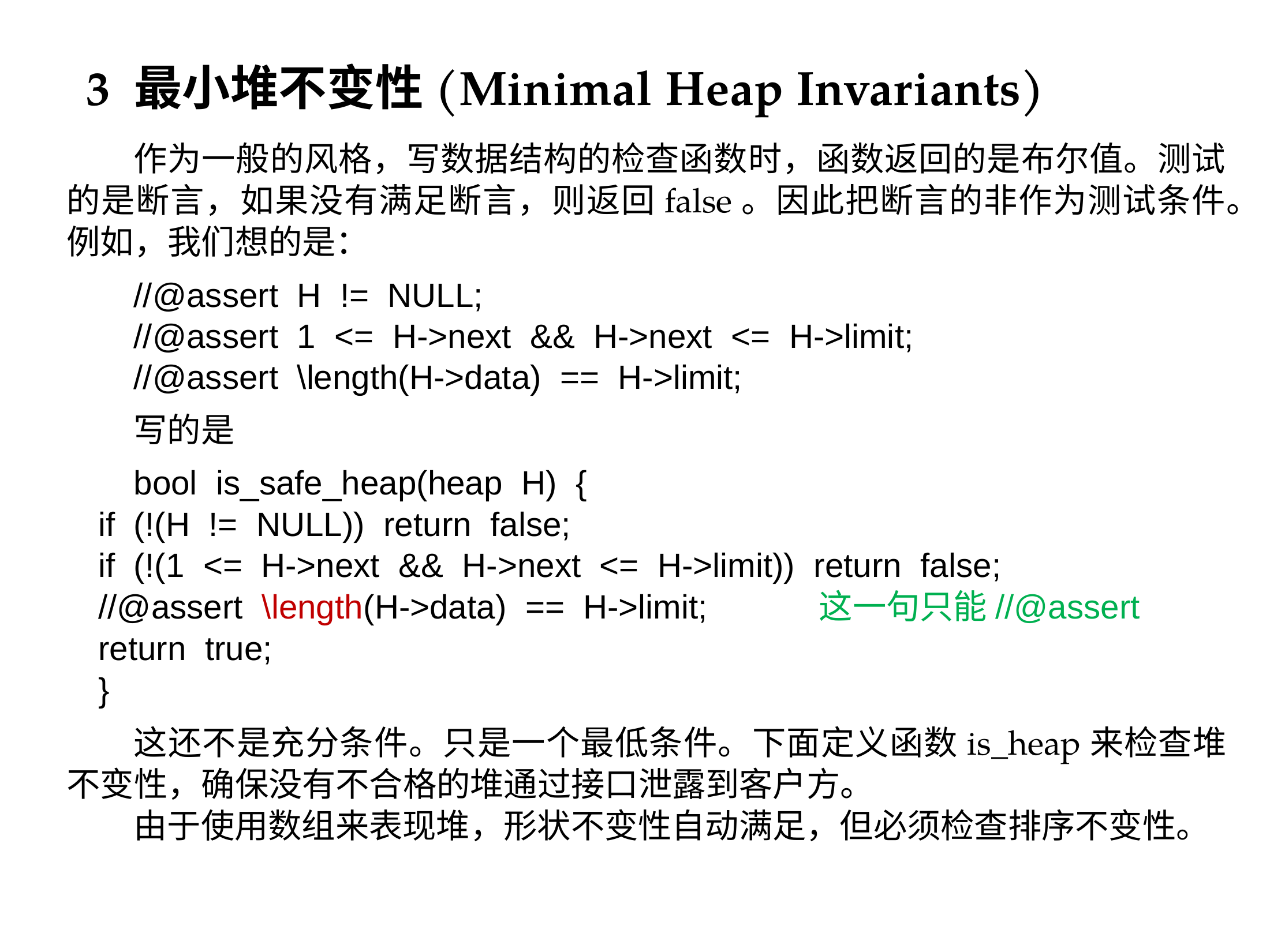

3 最小堆不变性(Minimal Heap Invariants)
作为一般的风格，写数据结构的检查函数时，函数返回的是布尔值。测试的是断言，如果没有满足断言，则返回false。因此把断言的非作为测试条件。例如，我们想的是：
//@assert  H  !=  NULL;
//@assert  1  <=  H->next  &&  H->next  <=  H->limit;
//@assert  \length(H->data)  ==  H->limit;
写的是
bool  is_safe_heap(heap  H)  {
if  (!(H  !=  NULL))  return  false;
if  (!(1  <=  H->next  &&  H->next  <=  H->limit))  return  false;
//@assert  \length(H->data)  ==  H->limit;           这一句只能//@assert
return  true;
}
这还不是充分条件。只是一个最低条件。下面定义函数is_heap来检查堆不变性，确保没有不合格的堆通过接口泄露到客户方。
由于使用数组来表现堆，形状不变性自动满足，但必须检查排序不变性。